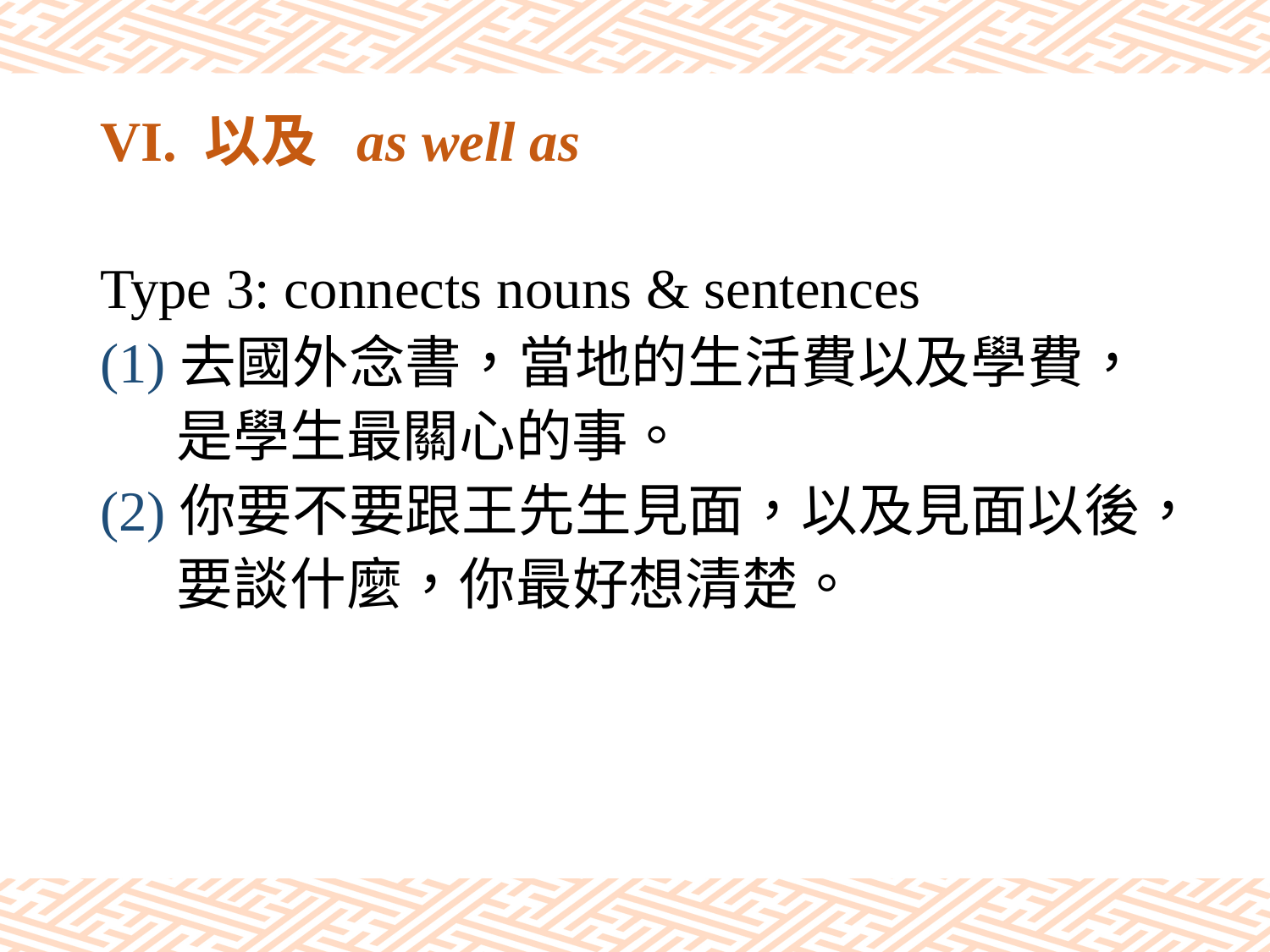

# VI. 以及  as well as
Type 3: connects nouns & sentences
(1)去國外念書，當地的生活費以及學費，
     是學生最關心的事。
(2)你要不要跟王先生見面，以及見面以後，
     要談什麼，你最好想清楚。